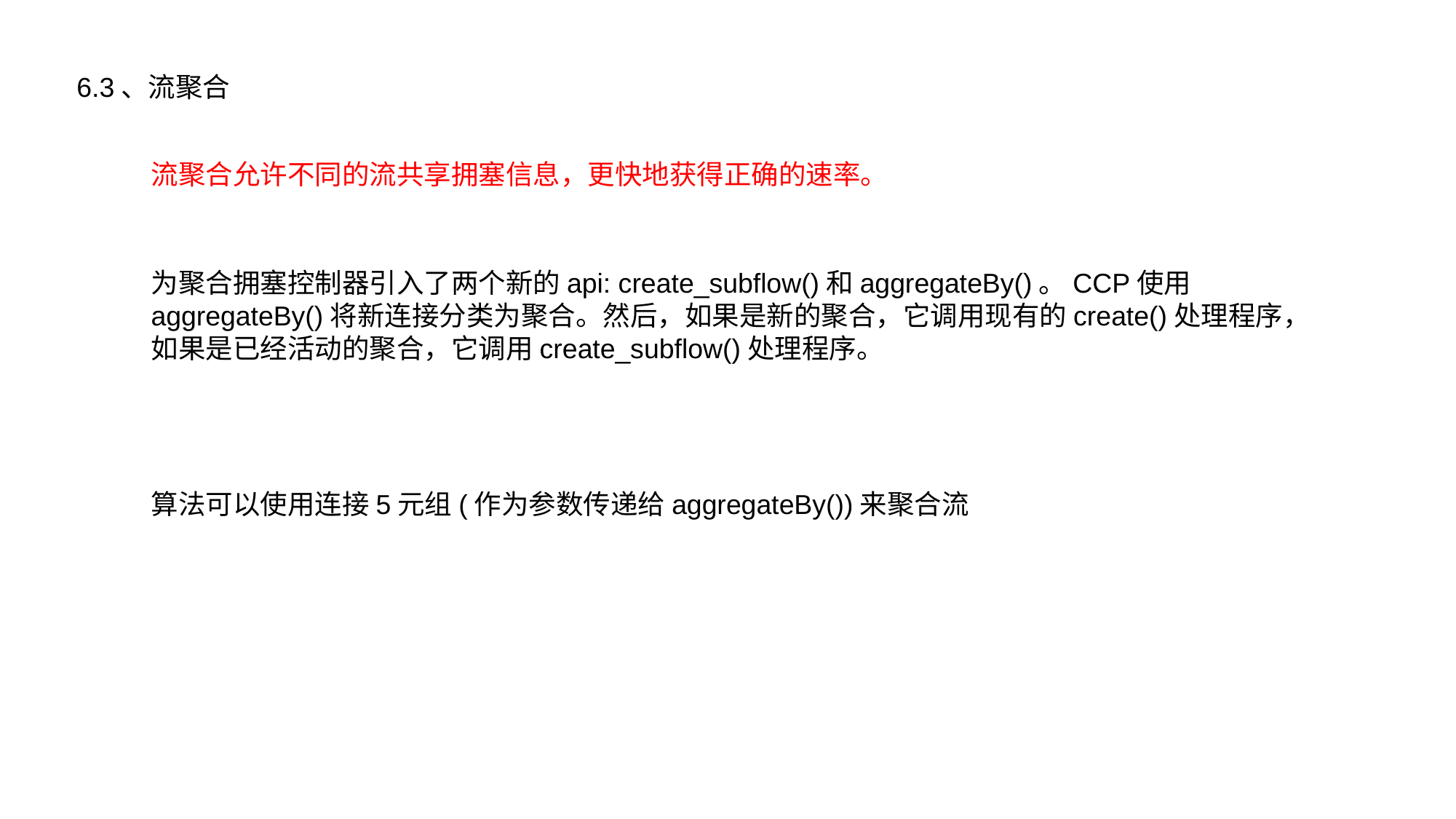

6.3、流聚合
流聚合允许不同的流共享拥塞信息，更快地获得正确的速率。
为聚合拥塞控制器引入了两个新的api: create_subflow()和aggregateBy()。CCP使用aggregateBy()将新连接分类为聚合。然后，如果是新的聚合，它调用现有的create()处理程序，如果是已经活动的聚合，它调用create_subflow()处理程序。
算法可以使用连接5元组(作为参数传递给aggregateBy())来聚合流